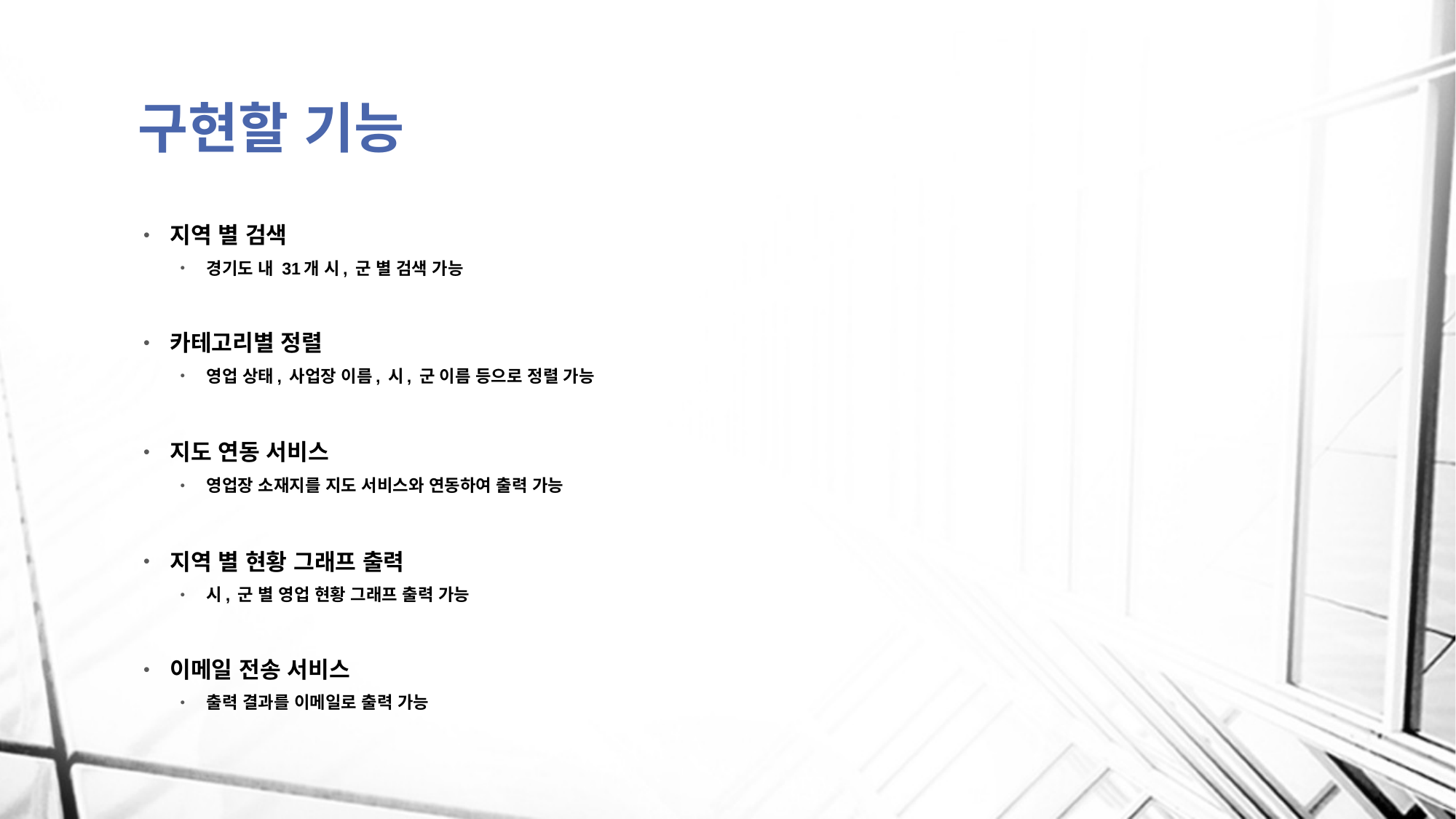

# 구현할 기능
지역 별 검색
경기도 내 31개 시, 군 별 검색 가능

카테고리별 정렬
영업 상태, 사업장 이름, 시, 군 이름 등으로 정렬 가능

지도 연동 서비스
영업장 소재지를 지도 서비스와 연동하여 출력 가능

지역 별 현황 그래프 출력
시, 군 별 영업 현황 그래프 출력 가능

이메일 전송 서비스
출력 결과를 이메일로 출력 가능